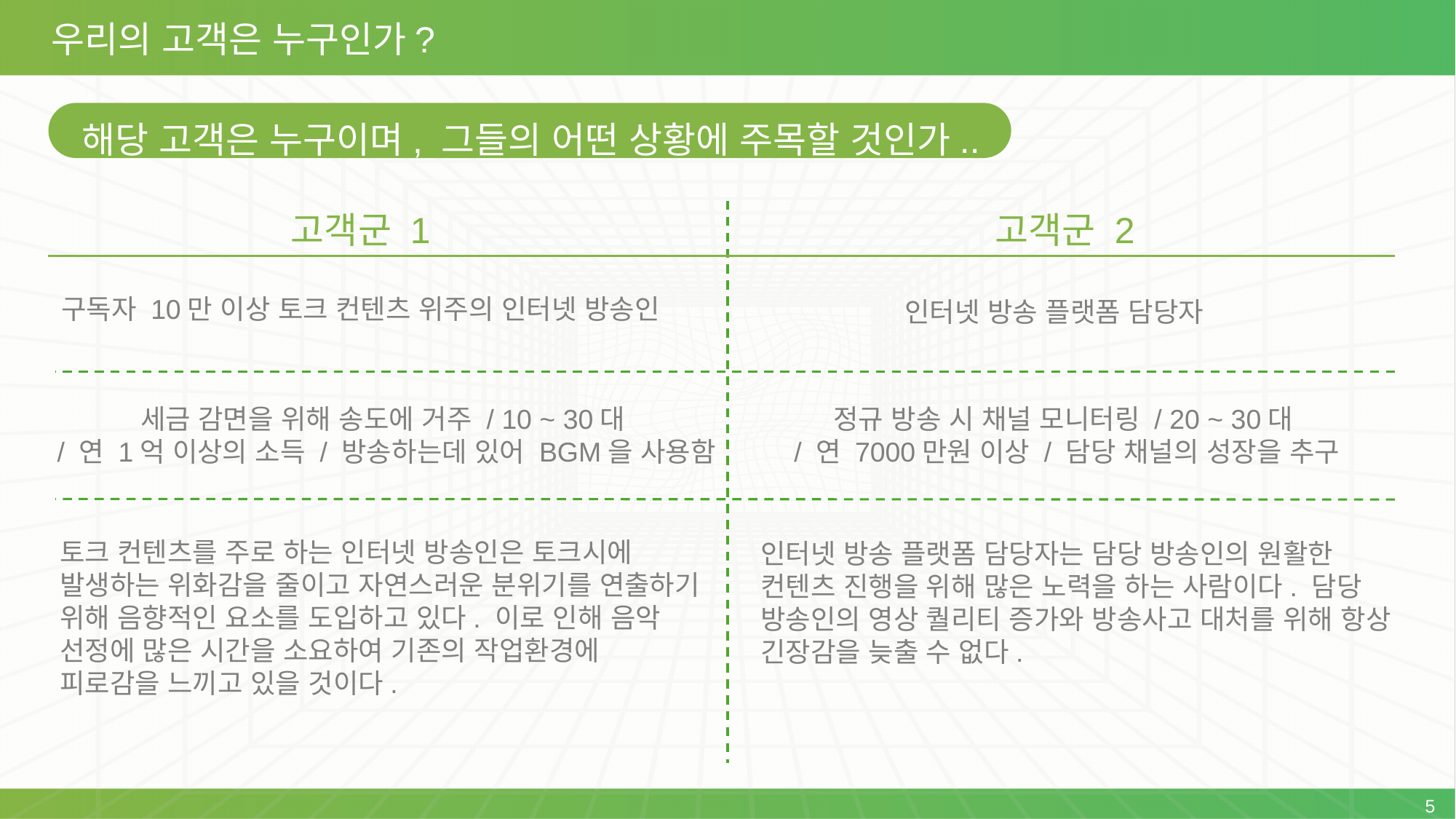

우리의 고객은 누구인가?
해당 고객은 누구이며, 그들의 어떤 상황에 주목할 것인가..
고객군 1
고객군 2
구독자 10만 이상 토크 컨텐츠 위주의 인터넷 방송인
인터넷 방송 플랫폼 담당자
세금 감면을 위해 송도에 거주 / 10 ~ 30대
/ 연 1억 이상의 소득 / 방송하는데 있어 BGM을 사용함
정규 방송 시 채널 모니터링 / 20 ~ 30대
/ 연 7000만원 이상 / 담당 채널의 성장을 추구
토크 컨텐츠를 주로 하는 인터넷 방송인은 토크시에 발생하는 위화감을 줄이고 자연스러운 분위기를 연출하기 위해 음향적인 요소를 도입하고 있다. 이로 인해 음악 선정에 많은 시간을 소요하여 기존의 작업환경에 피로감을 느끼고 있을 것이다.
인터넷 방송 플랫폼 담당자는 담당 방송인의 원활한 컨텐츠 진행을 위해 많은 노력을 하는 사람이다. 담당 방송인의 영상 퀄리티 증가와 방송사고 대처를 위해 항상 긴장감을 늦출 수 없다.
5